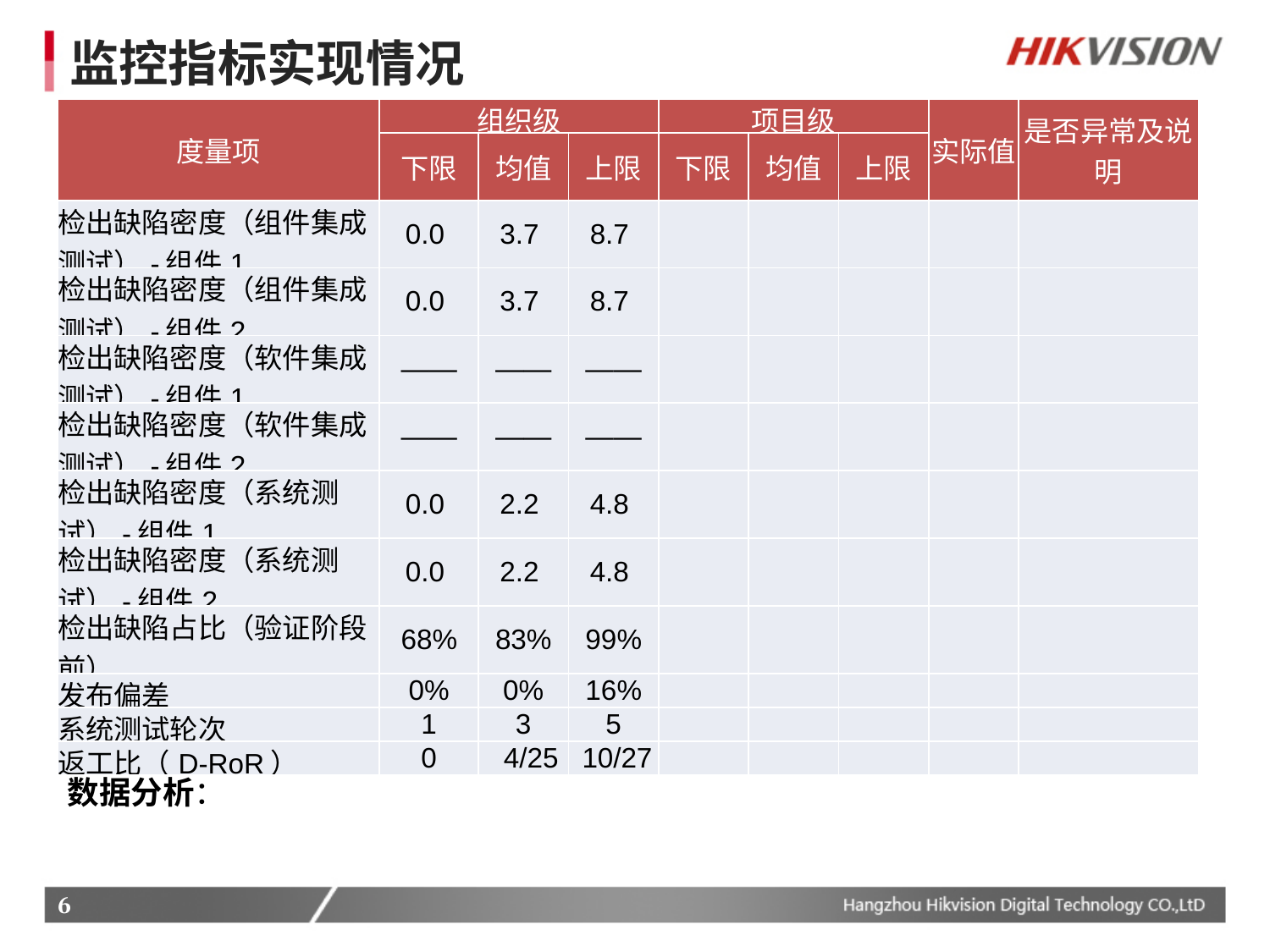

监控指标实现情况
| 度量项 | 组织级 |  |  | 项目级 |  |  | 实际值 | 是否异常及说明 |
| --- | --- | --- | --- | --- | --- | --- | --- | --- |
|  | 下限 | 均值 | 上限 | 下限 | 均值 | 上限 |  |  |
| 检出缺陷密度（组件集成测试）-组件1 | 0.0 | 3.7 | 8.7 |  |  |  |  |  |
| 检出缺陷密度（组件集成测试）-组件2 | 0.0 | 3.7 | 8.7 |  |  |  |  |  |
| 检出缺陷密度（软件集成测试）-组件1 | —— | —— | —— |  |  |  |  |  |
| 检出缺陷密度（软件集成测试）-组件2 | —— | —— | —— |  |  |  |  |  |
| 检出缺陷密度（系统测试）-组件1 | 0.0 | 2.2 | 4.8 |  |  |  |  |  |
| 检出缺陷密度（系统测试）-组件2 | 0.0 | 2.2 | 4.8 |  |  |  |  |  |
| 检出缺陷占比（验证阶段前） | 68% | 83% | 99% |  |  |  |  |  |
| 发布偏差 | 0% | 0% | 16% |  |  |  |  |  |
| 系统测试轮次 | 1 | 3 | 5 |  |  |  |  |  |
| 返工比（D-RoR） | 0 | 4/25 | 10/27 |  |  |  |  |  |
数据分析：
6